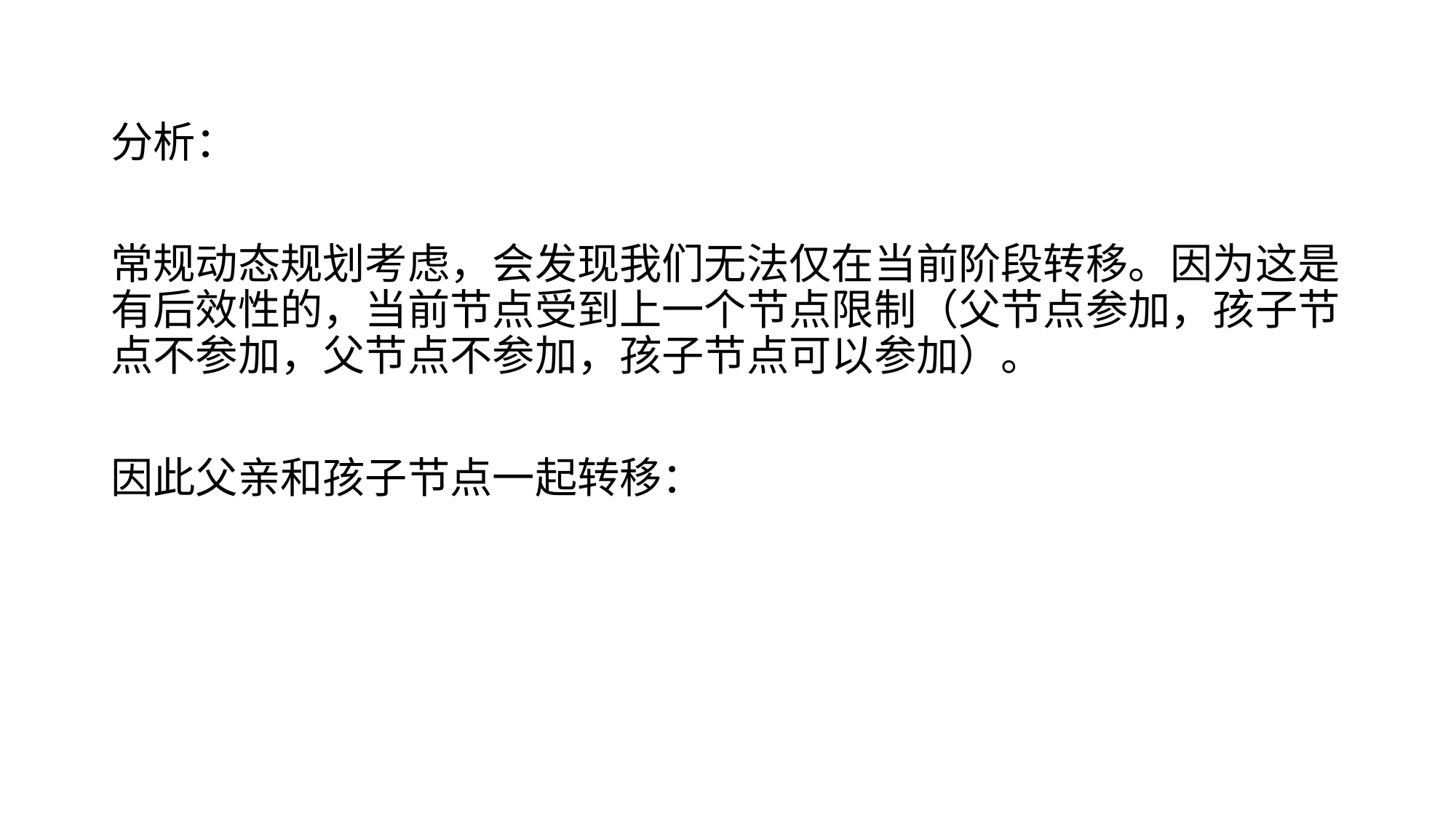

分析：

常规动态规划考虑，会发现我们无法仅在当前阶段转移。因为这是有后效性的，当前节点受到上一个节点限制（父节点参加，孩子节点不参加，父节点不参加，孩子节点可以参加）。

因此父亲和孩子节点一起转移：